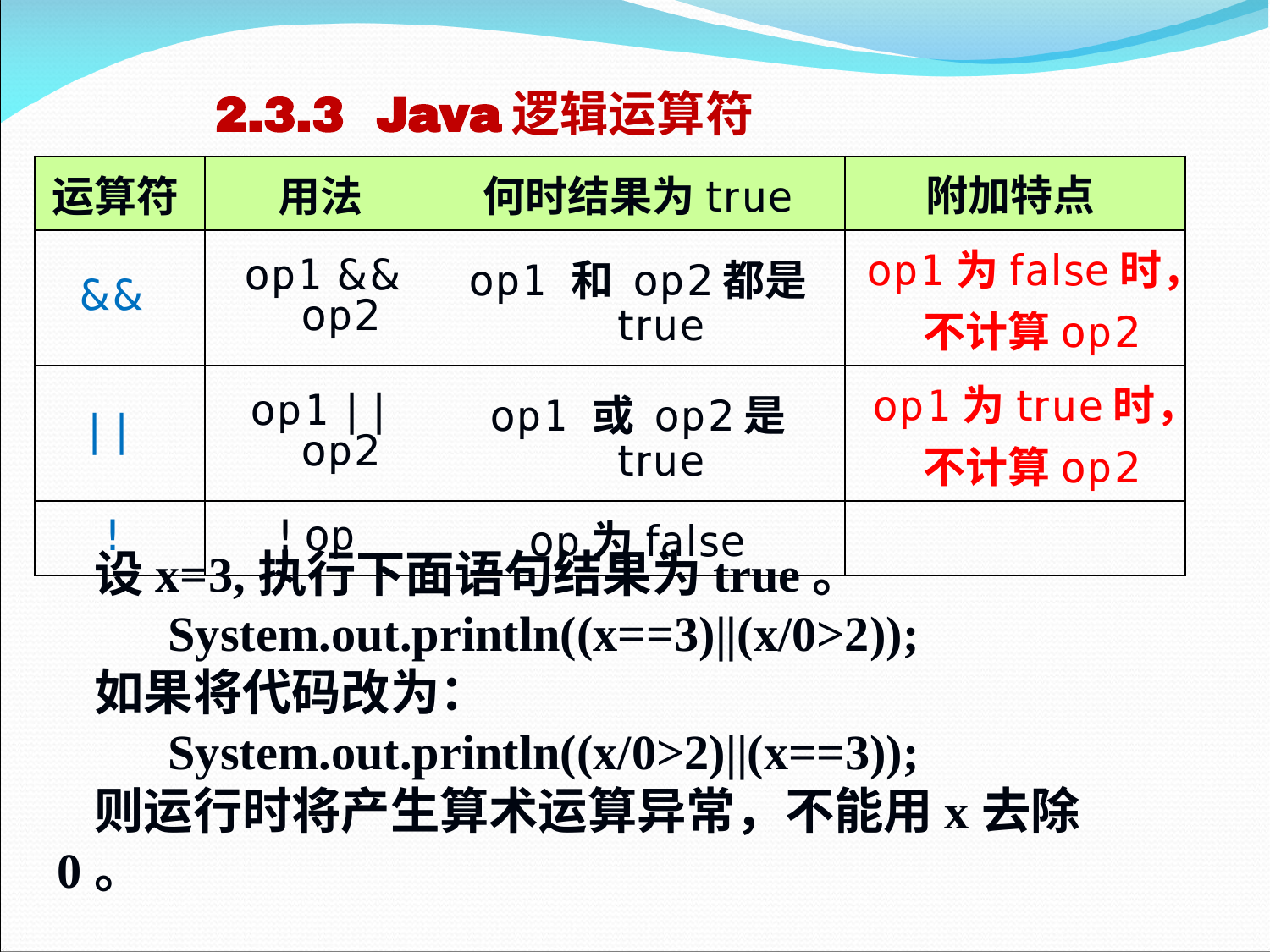

# 2.3.3  Java逻辑运算符
| 运算符 | 用法 | 何时结果为true | 附加特点 |
| --- | --- | --- | --- |
| && | op1 && op2 | op1 和 op2都是true | op1为false时，不计算op2 |
| || | op1 || op2 | op1 或 op2是true | op1为true时，不计算op2 |
| ! | ! op | op为false |  |
设x=3,执行下面语句结果为true。
      System.out.println((x==3)||(x/0>2));
如果将代码改为：
      System.out.println((x/0>2)||(x==3));
则运行时将产生算术运算异常，不能用x去除0。